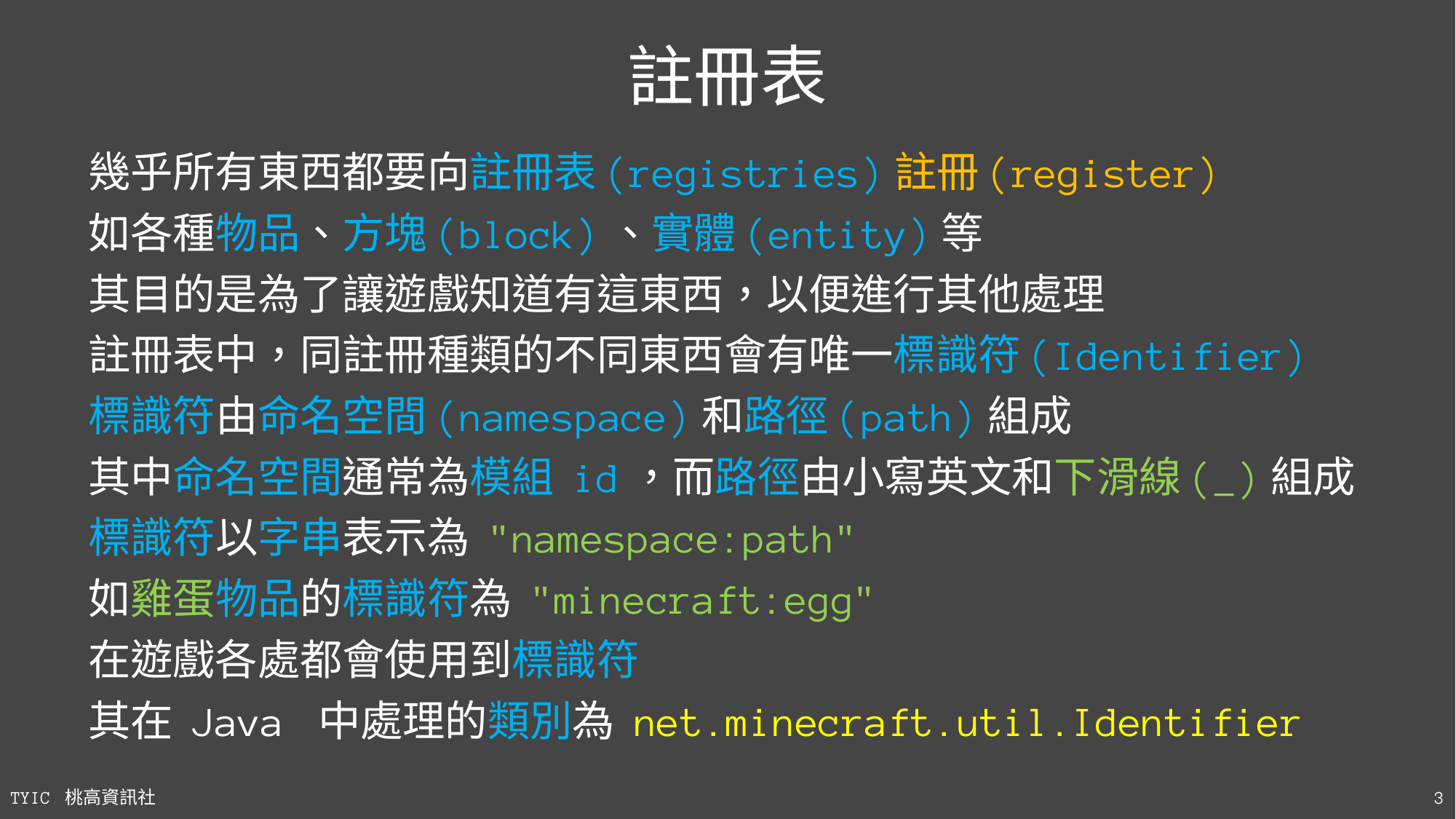

# 註冊表
幾乎所有東西都要向註冊表(registries)註冊(register)
如各種物品、方塊(block)、實體(entity)等
其目的是為了讓遊戲知道有這東西，以便進行其他處理
註冊表中，同註冊種類的不同東西會有唯一標識符(Identifier)
標識符由命名空間(namespace)和路徑(path)組成
其中命名空間通常為模組 id，而路徑由小寫英文和下滑線(_)組成
標識符以字串表示為 "namespace:path"
如雞蛋物品的標識符為 "minecraft:egg"
在遊戲各處都會使用到標識符
其在 Java 中處理的類別為 net.minecraft.util.Identifier